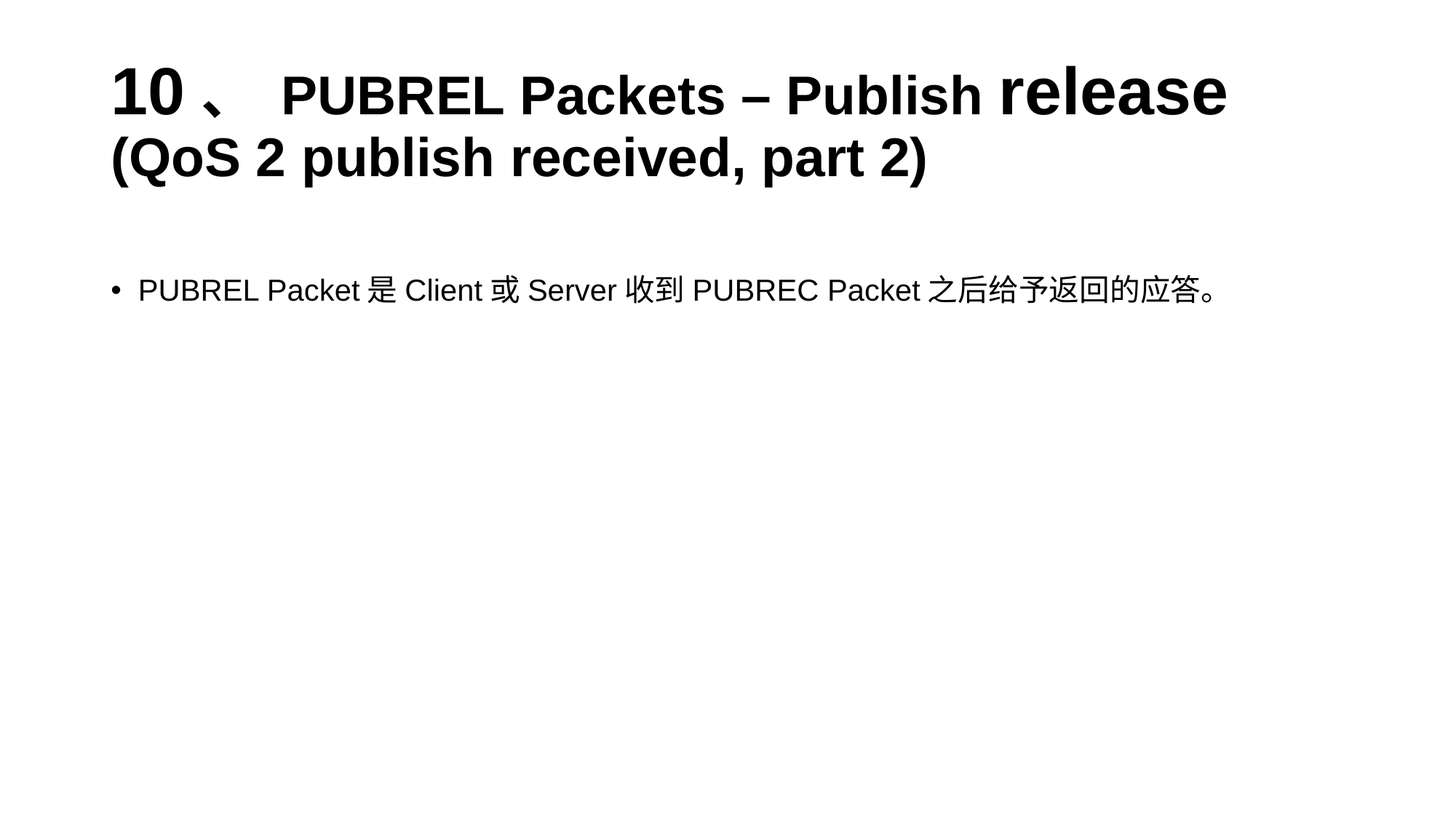

# 10、 PUBREL Packets – Publish release (QoS 2 publish received, part 2)

PUBREL Packet是Client或Server收到PUBREC Packet之后给予返回的应答。